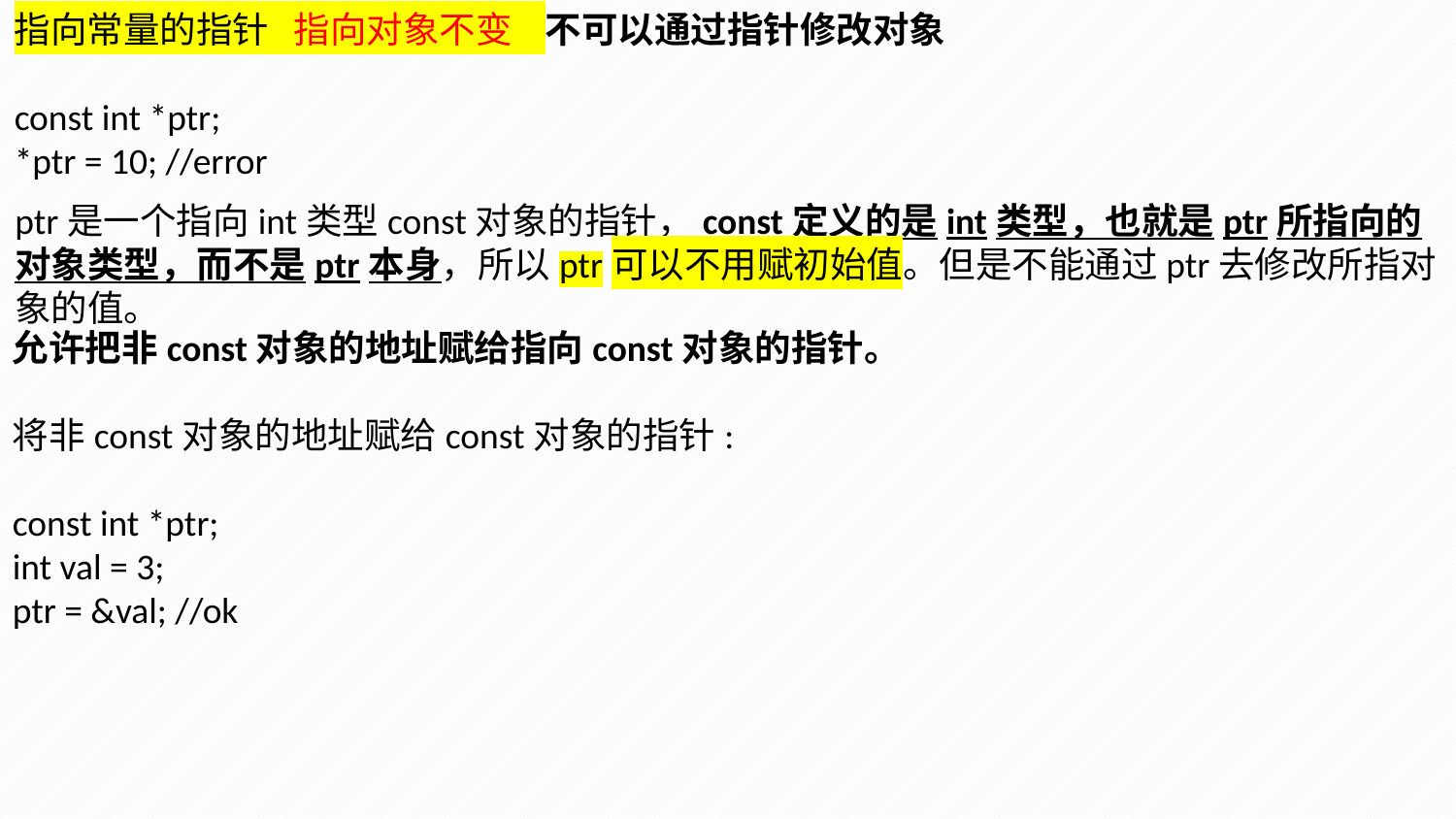

指向常量的指针   指向对象不变    不可以通过指针修改对象

const int *ptr;
*ptr = 10; //error
ptr是一个指向int类型const对象的指针，const定义的是int类型，也就是ptr所指向的对象类型，而不是ptr本身，所以ptr可以不用赋初始值。但是不能通过ptr去修改所指对象的值。
允许把非const对象的地址赋给指向const对象的指针。

将非const对象的地址赋给const对象的指针:

const int *ptr;
int val = 3;
ptr = &val; //ok